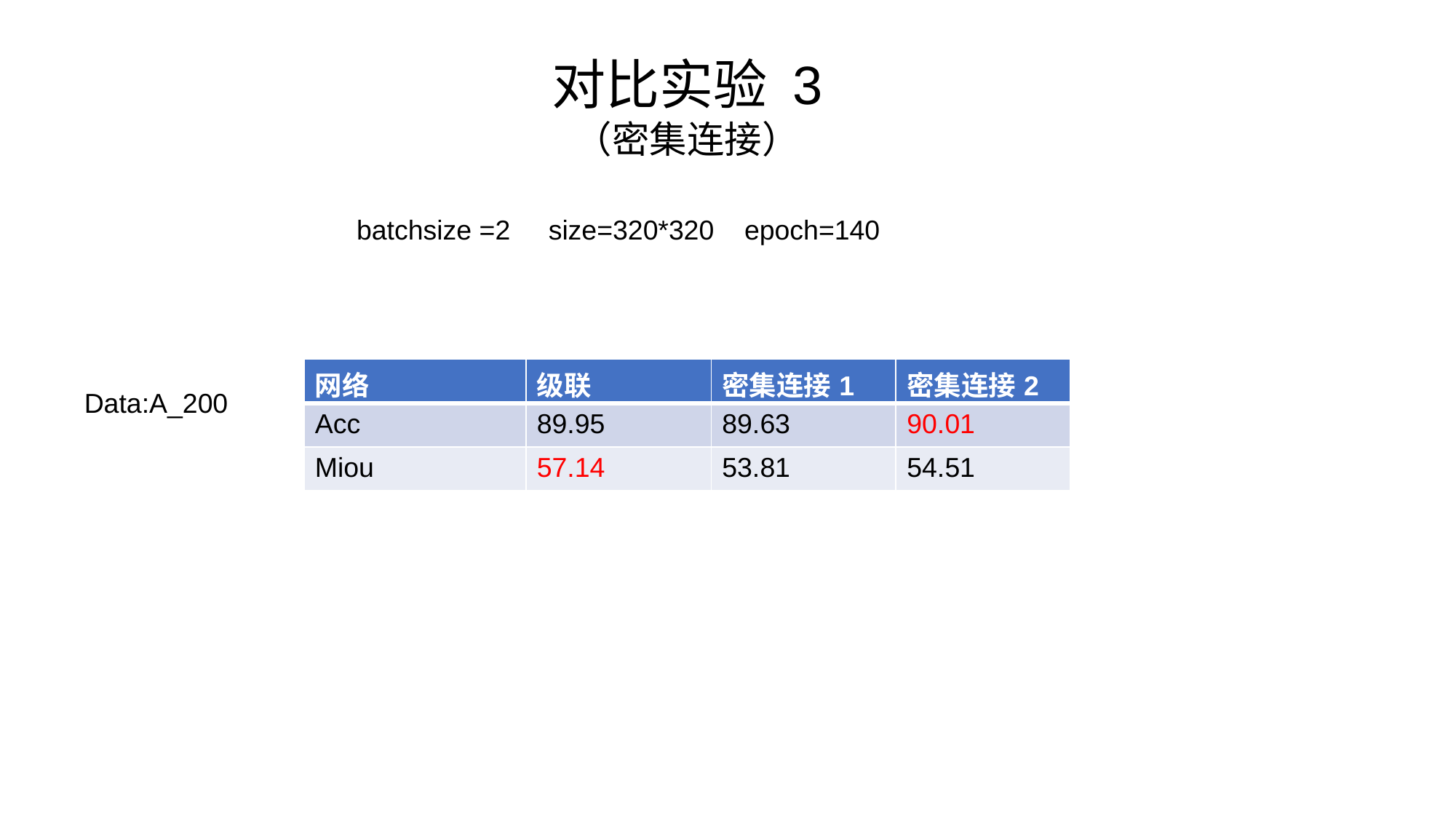

对比实验 3
（密集连接）
batchsize =2     size=320*320    epoch=140
| 网络 | 级联 | 密集连接1 | 密集连接2 |
| --- | --- | --- | --- |
| Acc | 89.95 | 89.63 | 90.01 |
| Miou | 57.14 | 53.81 | 54.51 |
Data:A_200